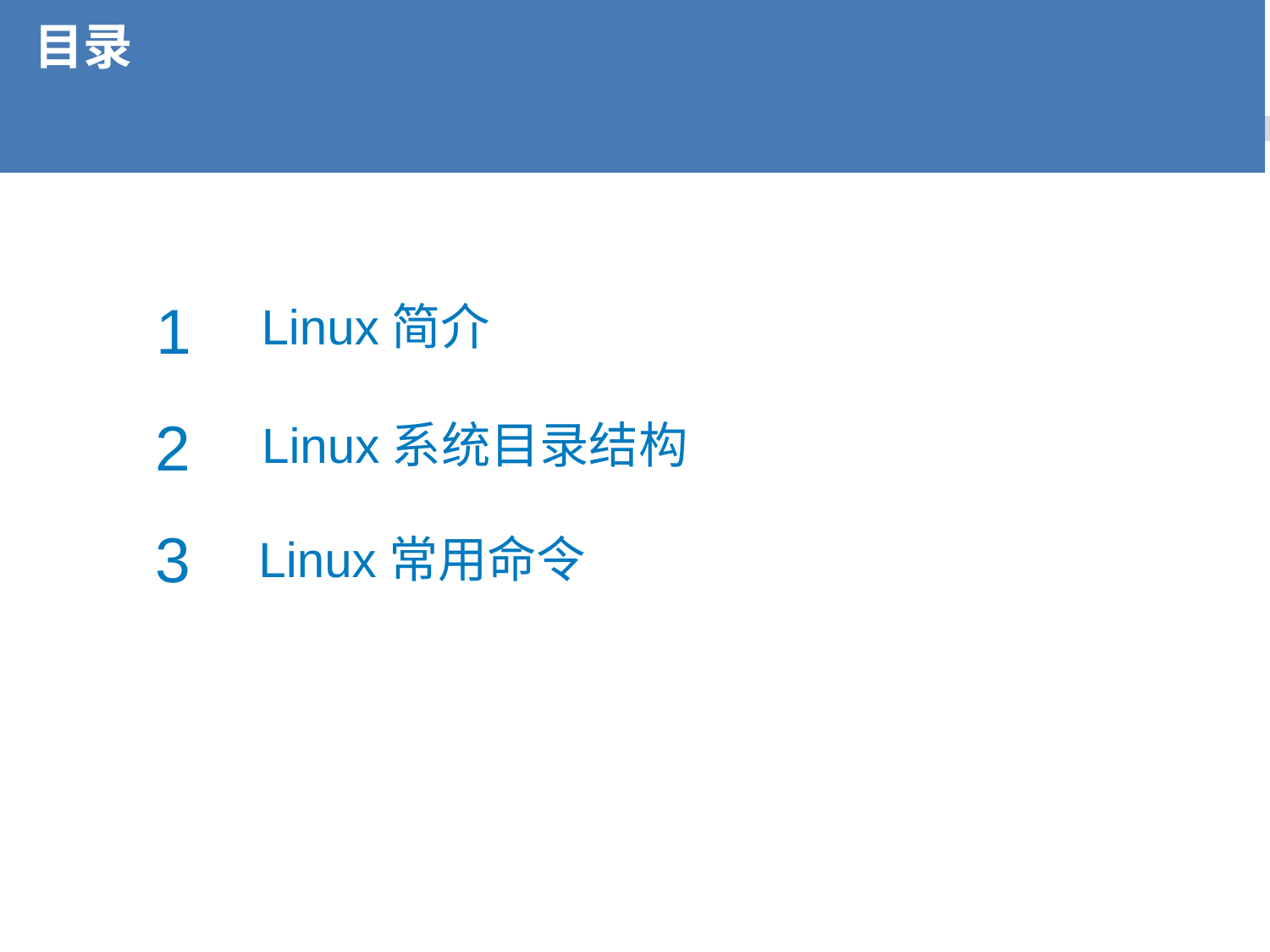

目录
1
Linux简介
2
Linux系统目录结构
3
 Linux常用命令